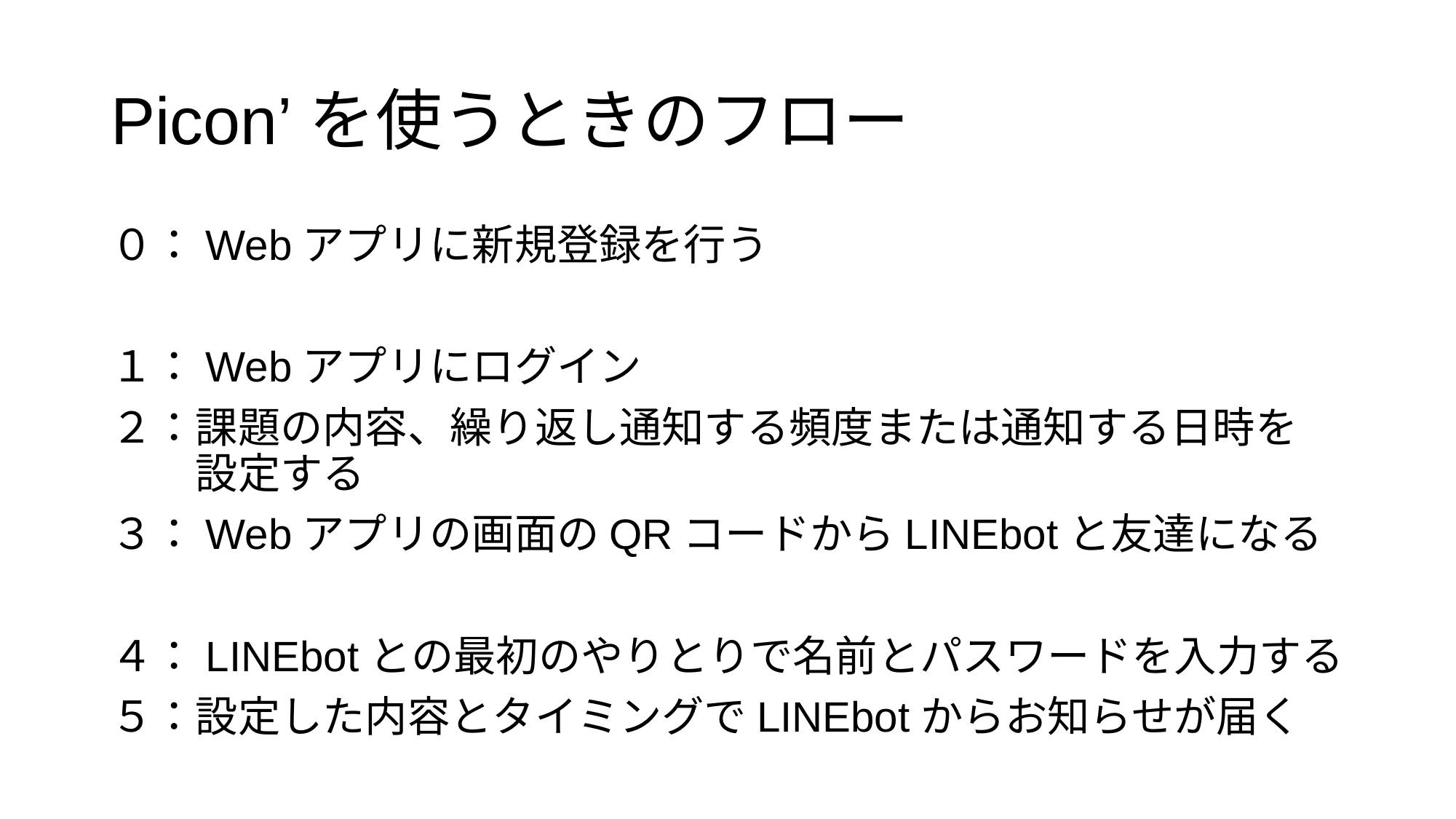

# Picon’を使うときのフロー
０：Webアプリに新規登録を行う

１：Webアプリにログイン
２：課題の内容、繰り返し通知する頻度または通知する日時を
　　設定する
３：Webアプリの画面のQRコードからLINEbotと友達になる

４：LINEbotとの最初のやりとりで名前とパスワードを入力する
５：設定した内容とタイミングでLINEbotからお知らせが届く